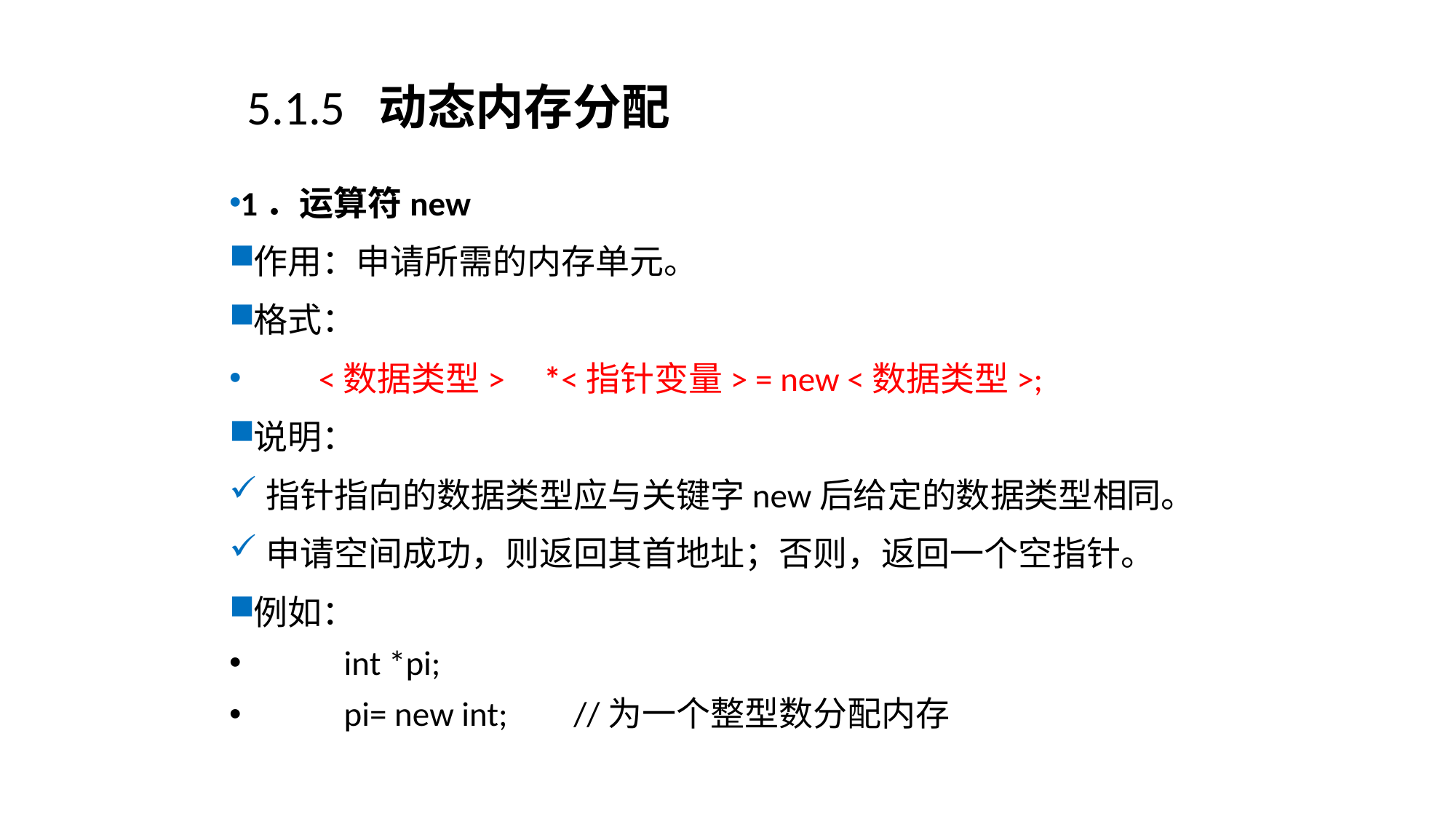

# 5.1.5  动态内存分配
1．运算符new
作用：申请所需的内存单元。
格式：
          <数据类型>     *<指针变量> = new <数据类型>;
说明：
指针指向的数据类型应与关键字new后给定的数据类型相同。
申请空间成功，则返回其首地址；否则，返回一个空指针。
例如：
          int *pi;
          pi= new int;	//为一个整型数分配内存